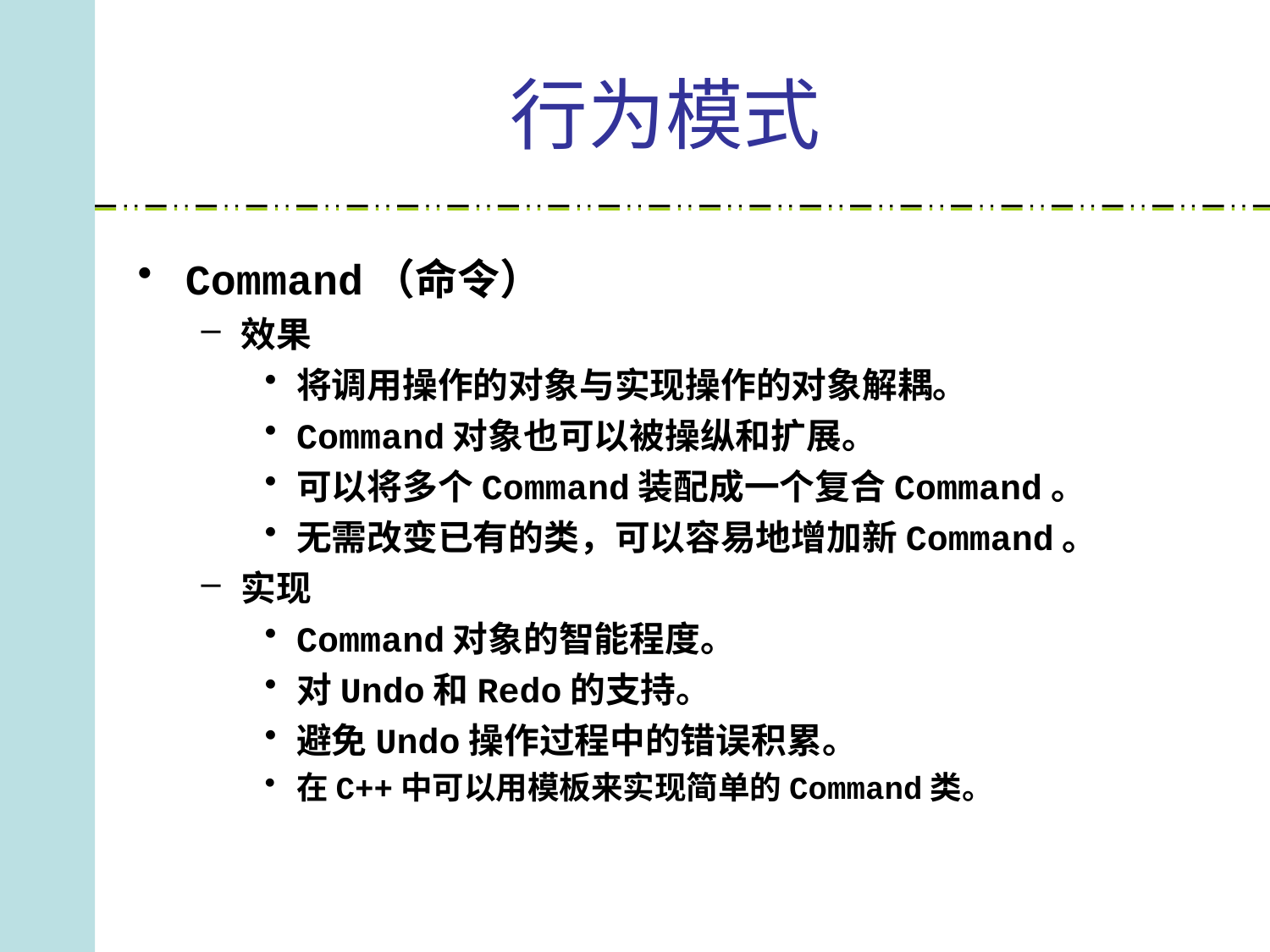

# 行为模式
Command（命令）
效果
将调用操作的对象与实现操作的对象解耦。
Command对象也可以被操纵和扩展。
可以将多个Command装配成一个复合Command。
无需改变已有的类，可以容易地增加新Command。
实现
Command对象的智能程度。
对Undo和Redo的支持。
避免Undo操作过程中的错误积累。
在C++中可以用模板来实现简单的Command类。